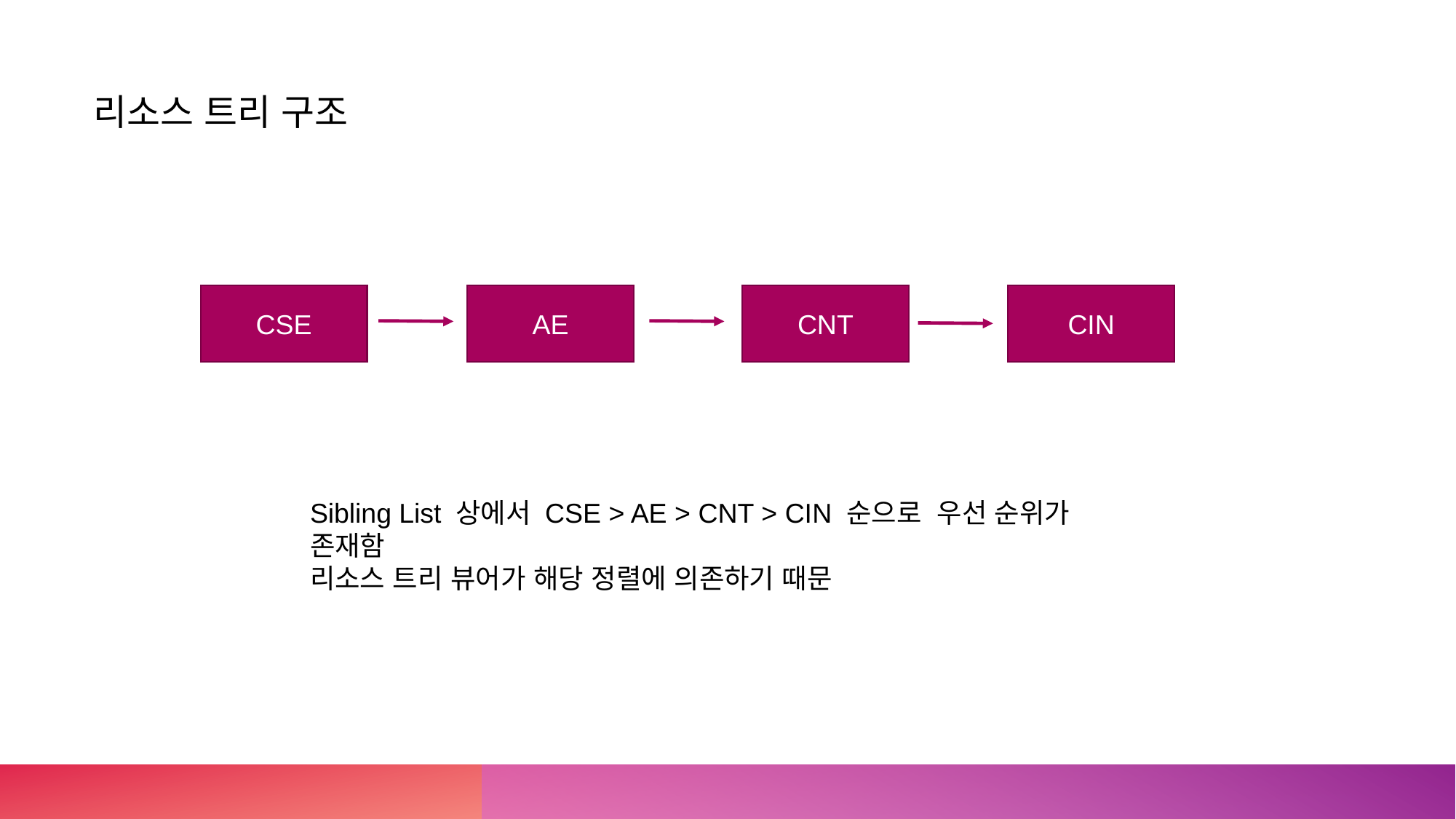

리소스 트리 구조
AE
CIN
CSE
CNT
Sibling List 상에서 CSE > AE > CNT > CIN 순으로  우선 순위가 존재함
리소스 트리 뷰어가 해당 정렬에 의존하기 때문